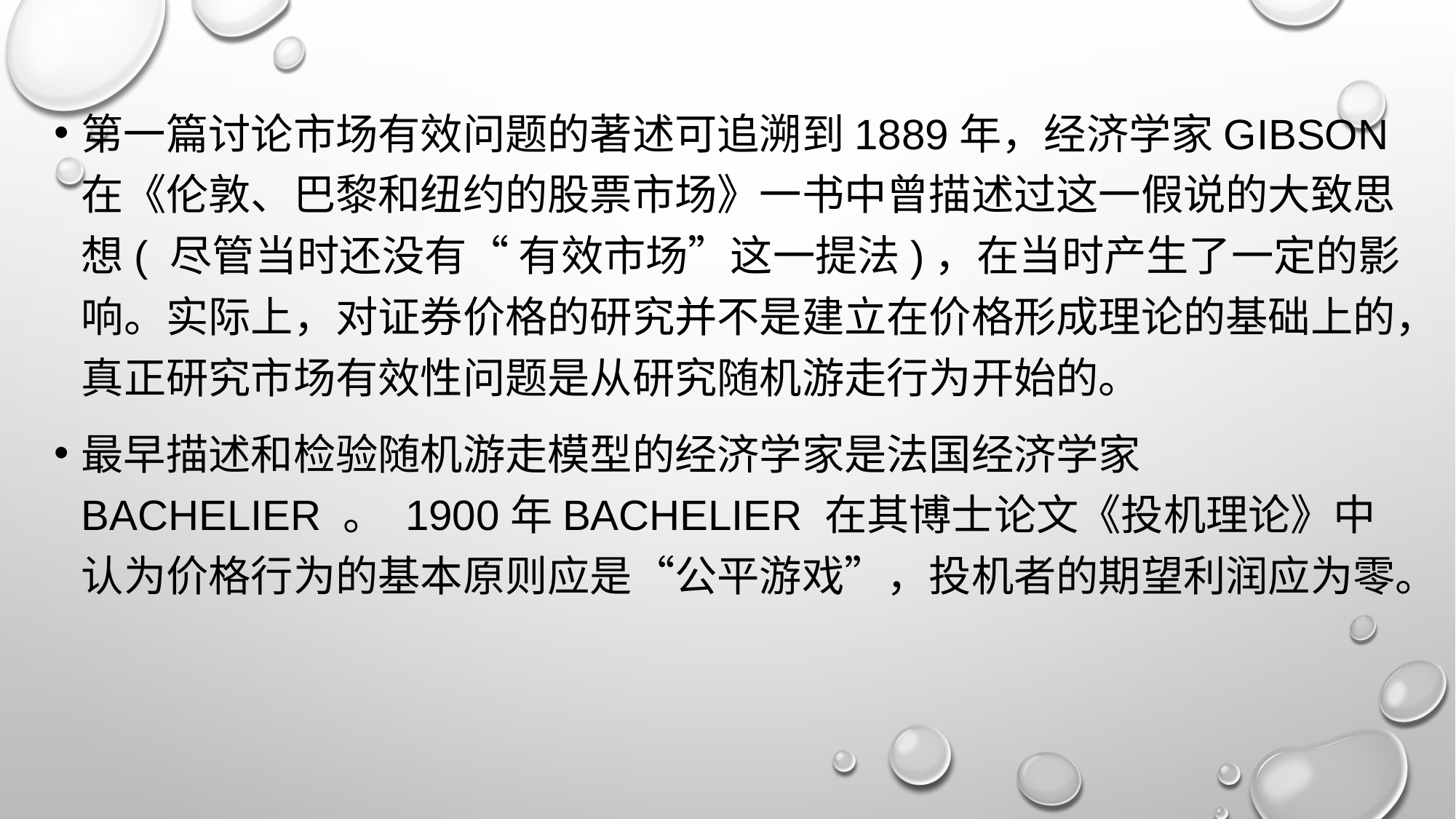

第一篇讨论市场有效问题的著述可追溯到1889年，经济学家Gibson在《伦敦、巴黎和纽约的股票市场》一书中曾描述过这一假说的大致思想( 尽管当时还没有“ 有效市场”这一提法)，在当时产生了一定的影响。实际上，对证券价格的研究并不是建立在价格形成理论的基础上的，真正研究市场有效性问题是从研究随机游走行为开始的。
最早描述和检验随机游走模型的经济学家是法国经济学家Bachelier 。 1900年Bachelier 在其博士论文《投机理论》中认为价格行为的基本原则应是“公平游戏”，投机者的期望利润应为零。